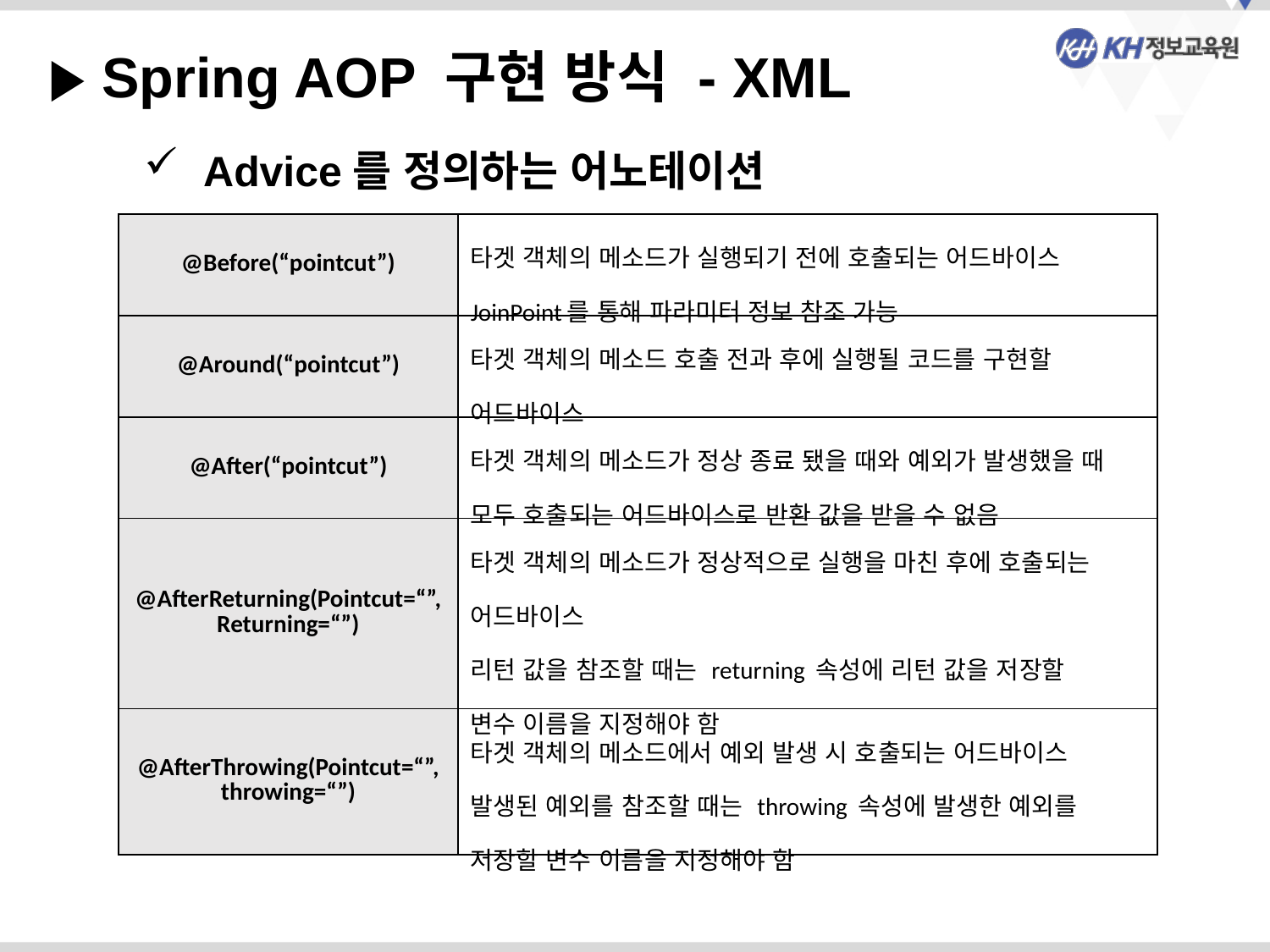

▶ Spring AOP 구현 방식 - XML
 Advice를 정의하는 어노테이션
| @Before(“pointcut”) | 타겟 객체의 메소드가 실행되기 전에 호출되는 어드바이스 JoinPoint를 통해 파라미터 정보 참조 가능 |
| --- | --- |
| @Around(“pointcut”) | 타겟 객체의 메소드 호출 전과 후에 실행될 코드를 구현할 어드바이스 |
| @After(“pointcut”) | 타겟 객체의 메소드가 정상 종료 됐을 때와 예외가 발생했을 때 모두 호출되는 어드바이스로 반환 값을 받을 수 없음 |
| @AfterReturning(Pointcut=“”, Returning=“”) | 타겟 객체의 메소드가 정상적으로 실행을 마친 후에 호출되는 어드바이스 리턴 값을 참조할 때는 returning 속성에 리턴 값을 저장할 변수 이름을 지정해야 함 |
| @AfterThrowing(Pointcut=“”, throwing=“”) | 타겟 객체의 메소드에서 예외 발생 시 호출되는 어드바이스 발생된 예외를 참조할 때는 throwing 속성에 발생한 예외를 저장할 변수 이름을 지정해야 함 |